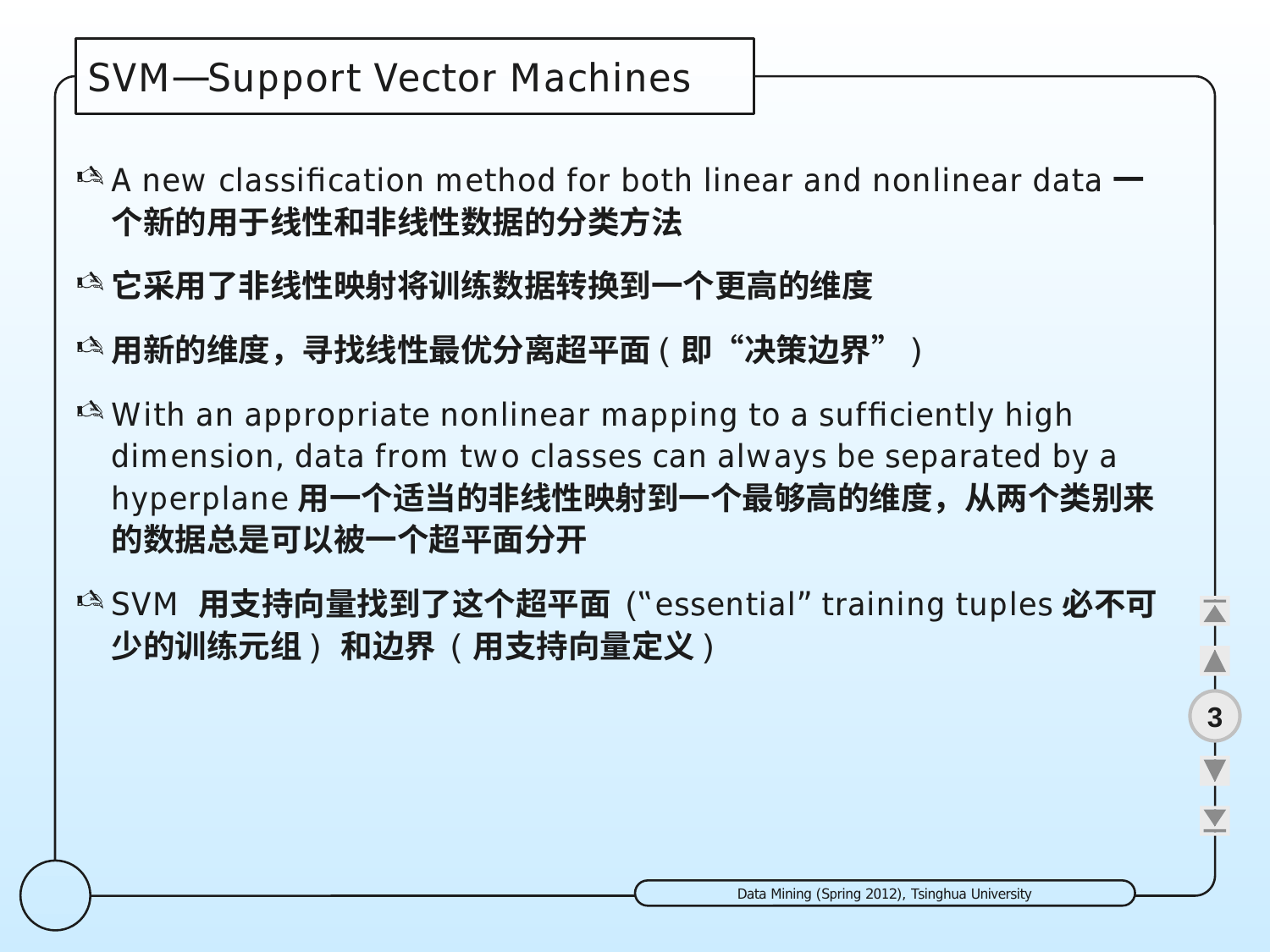

SVM—Support Vector Machines
A new classification method for both linear and nonlinear data一个新的用于线性和非线性数据的分类方法
它采用了非线性映射将训练数据转换到一个更高的维度
用新的维度，寻找线性最优分离超平面(即“决策边界”)
With an appropriate nonlinear mapping to a sufficiently high dimension, data from two classes can always be separated by a hyperplane用一个适当的非线性映射到一个最够高的维度，从两个类别来的数据总是可以被一个超平面分开
SVM 用支持向量找到了这个超平面 (“essential” training tuples必不可少的训练元组) 和边界 (用支持向量定义)